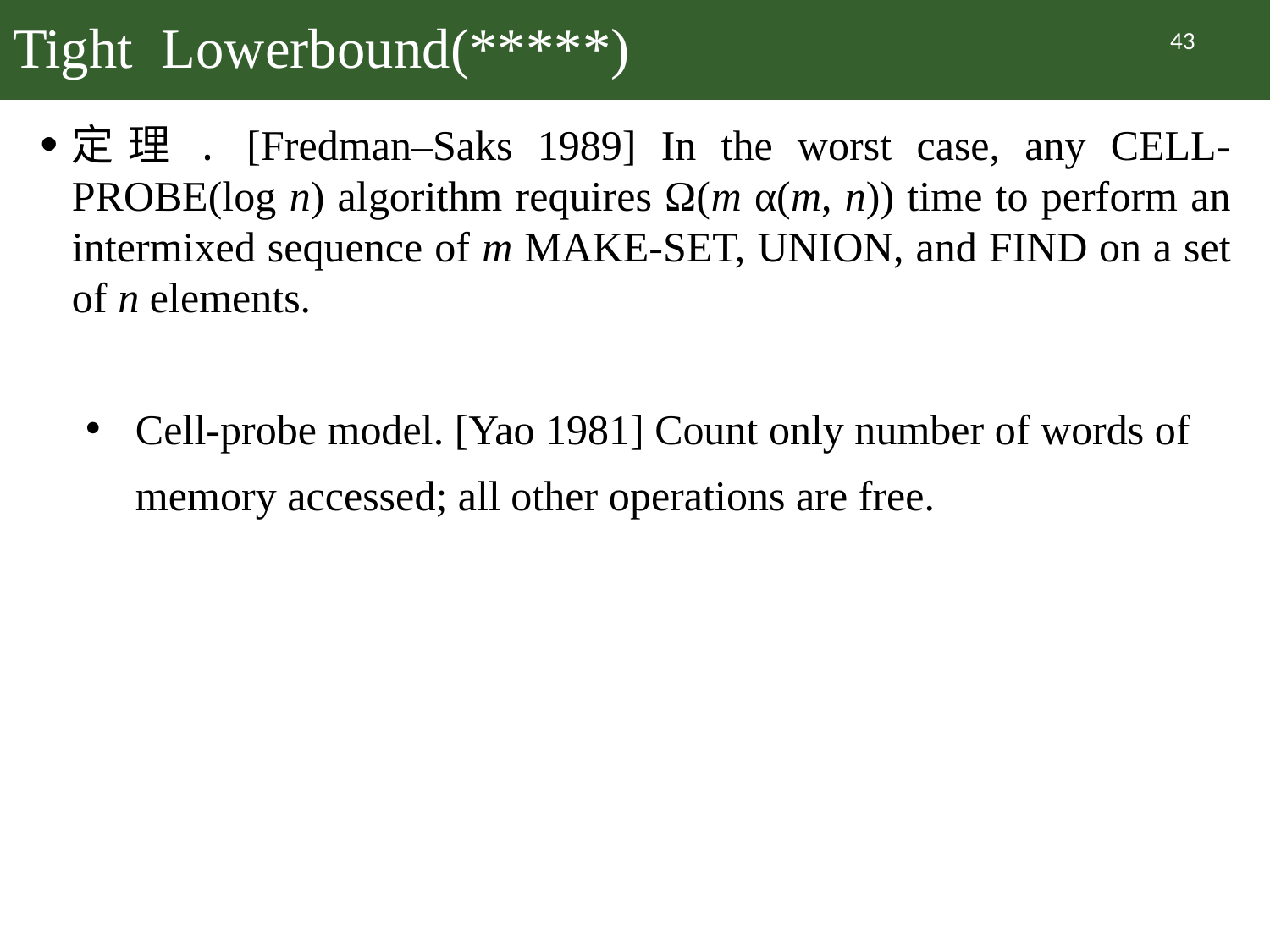

# Tight  Lowerbound(*****)
43
定理. [Fredman–Saks 1989] In the worst case, any CELL-PROBE(log n) algorithm requires Ω(m α(m, n)) time to perform an intermixed sequence of m MAKE-SET, UNION, and FIND on a set of n elements.

Cell-probe model. [Yao 1981] Count only number of words of memory accessed; all other operations are free.